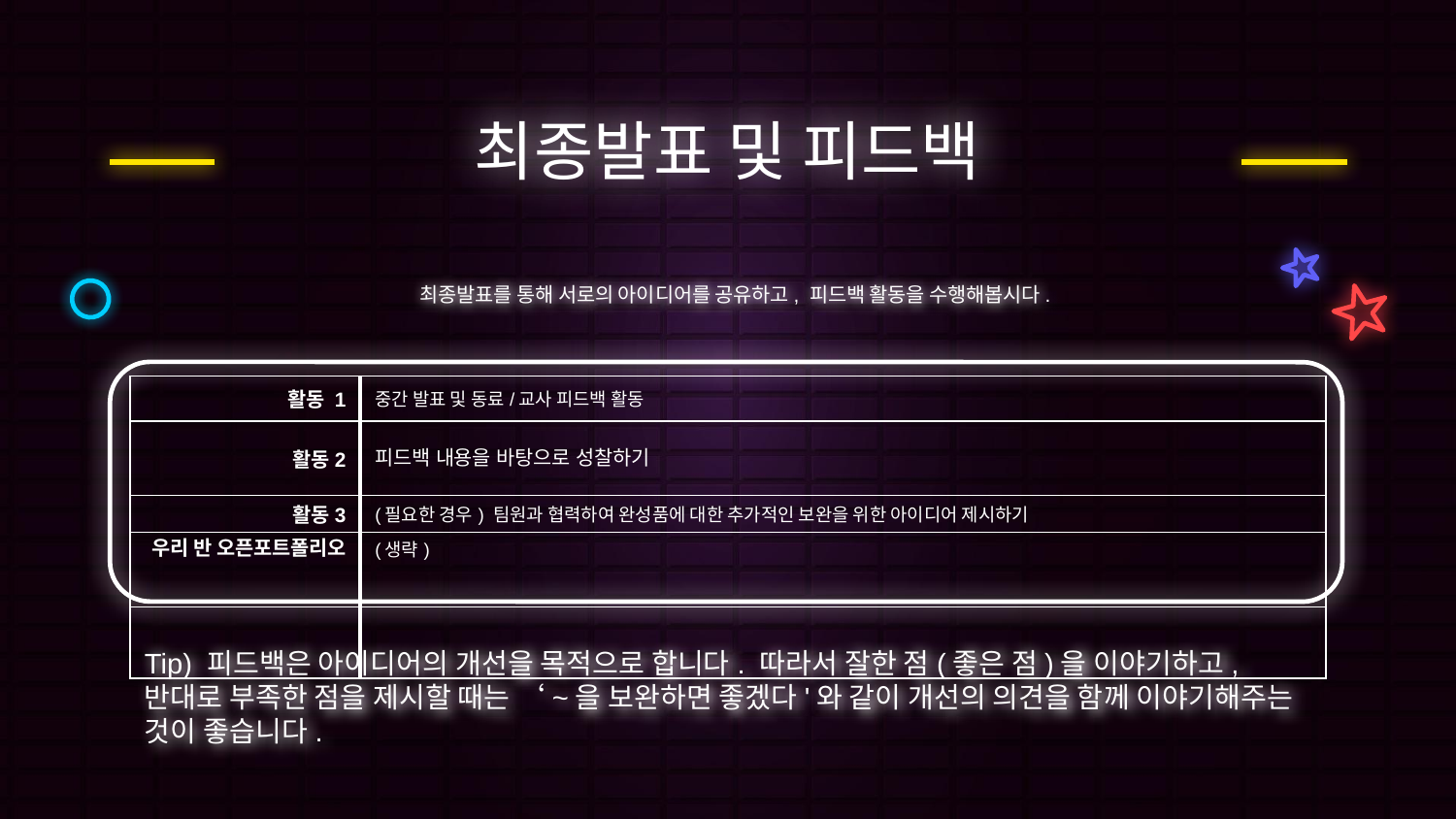

# 최종발표 및 피드백

최종발표를 통해 서로의 아이디어를 공유하고, 피드백 활동을 수행해봅시다.

| 활동 1 | 중간 발표 및 동료/교사 피드백 활동 |
| --- | --- |
| 활동2 | 피드백 내용을 바탕으로 성찰하기 |
| 활동3 | (필요한 경우) 팀원과 협력하여 완성품에 대한 추가적인 보완을 위한 아이디어 제시하기 |
| 우리 반 오픈포트폴리오 | (생략) |
|  |  |
Tip) 피드백은 아이디어의 개선을 목적으로 합니다. 따라서 잘한 점(좋은 점)을 이야기하고, 반대로 부족한 점을 제시할 때는 ‘~을 보완하면 좋겠다'와 같이 개선의 의견을 함께 이야기해주는 것이 좋습니다.